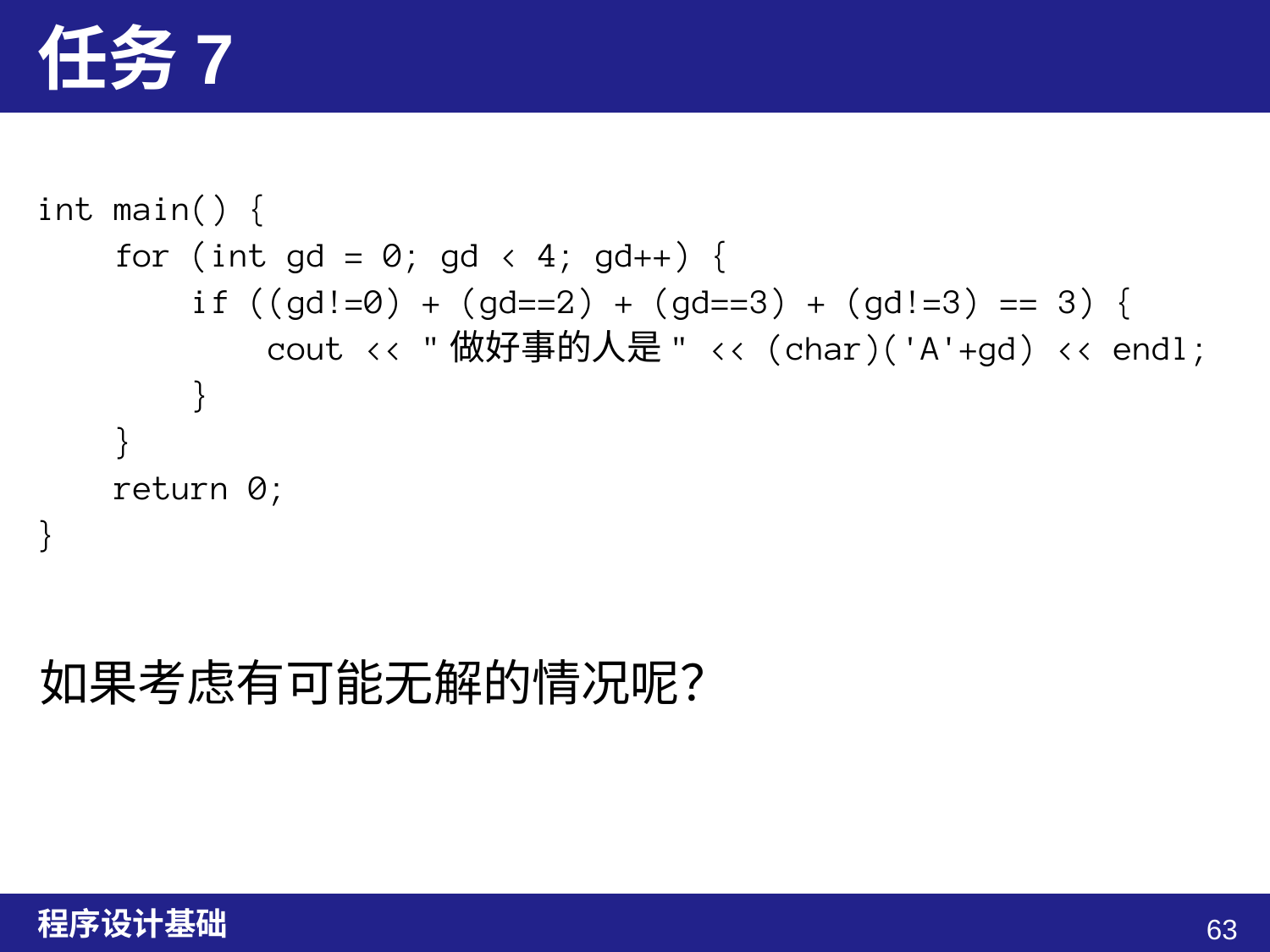

# 任务7

int main() {
    for (int gd = 0; gd < 4; gd++) {
        if ((gd!=0) + (gd==2) + (gd==3) + (gd!=3) == 3) {
            cout << "做好事的人是" << (char)('A'+gd) << endl;
        }
    }
    return 0;
}
如果考虑有可能无解的情况呢？